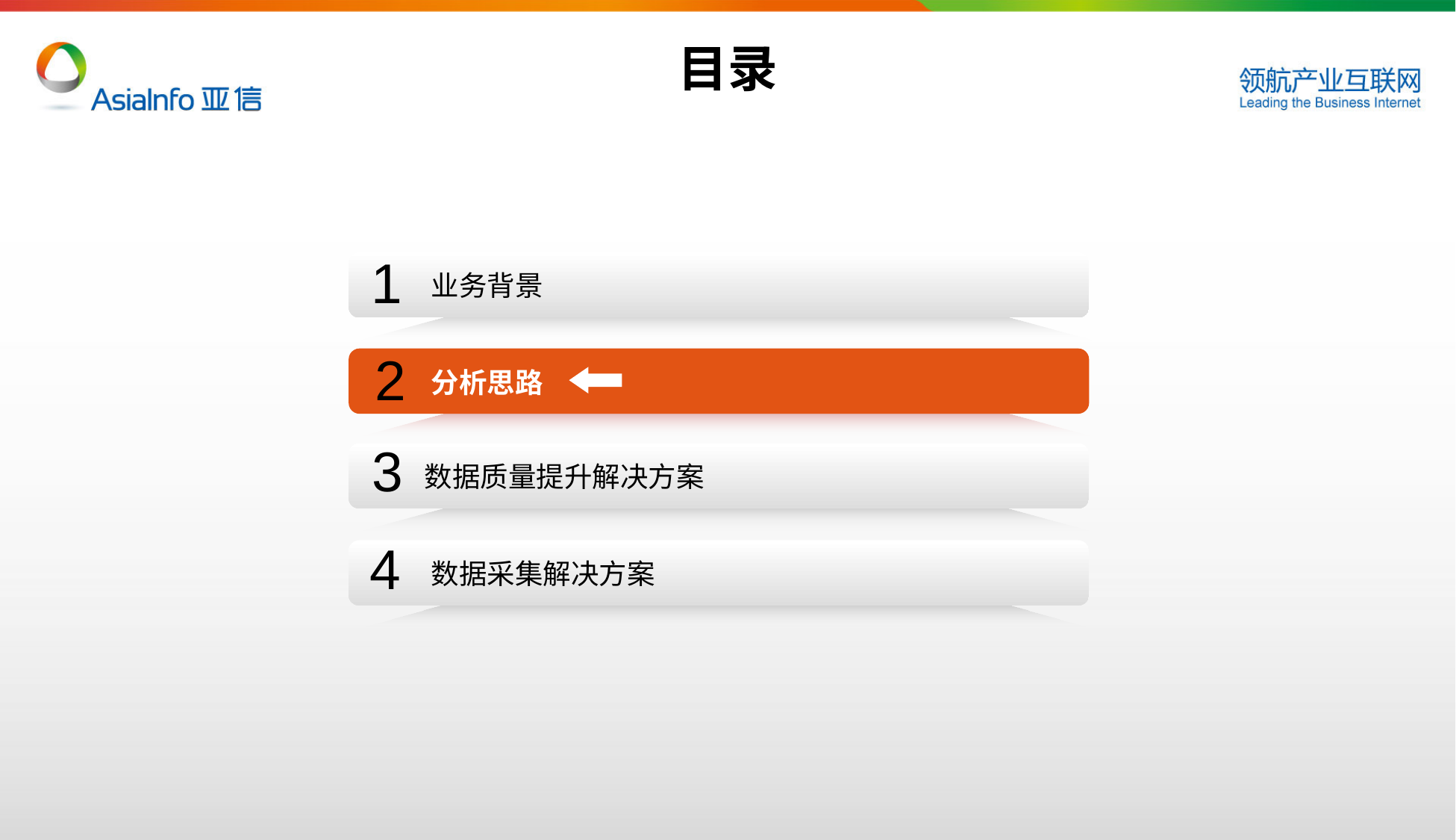

# 目录
1

业务背景
2

分析思路

3

数据质量提升解决方案
4

数据采集解决方案